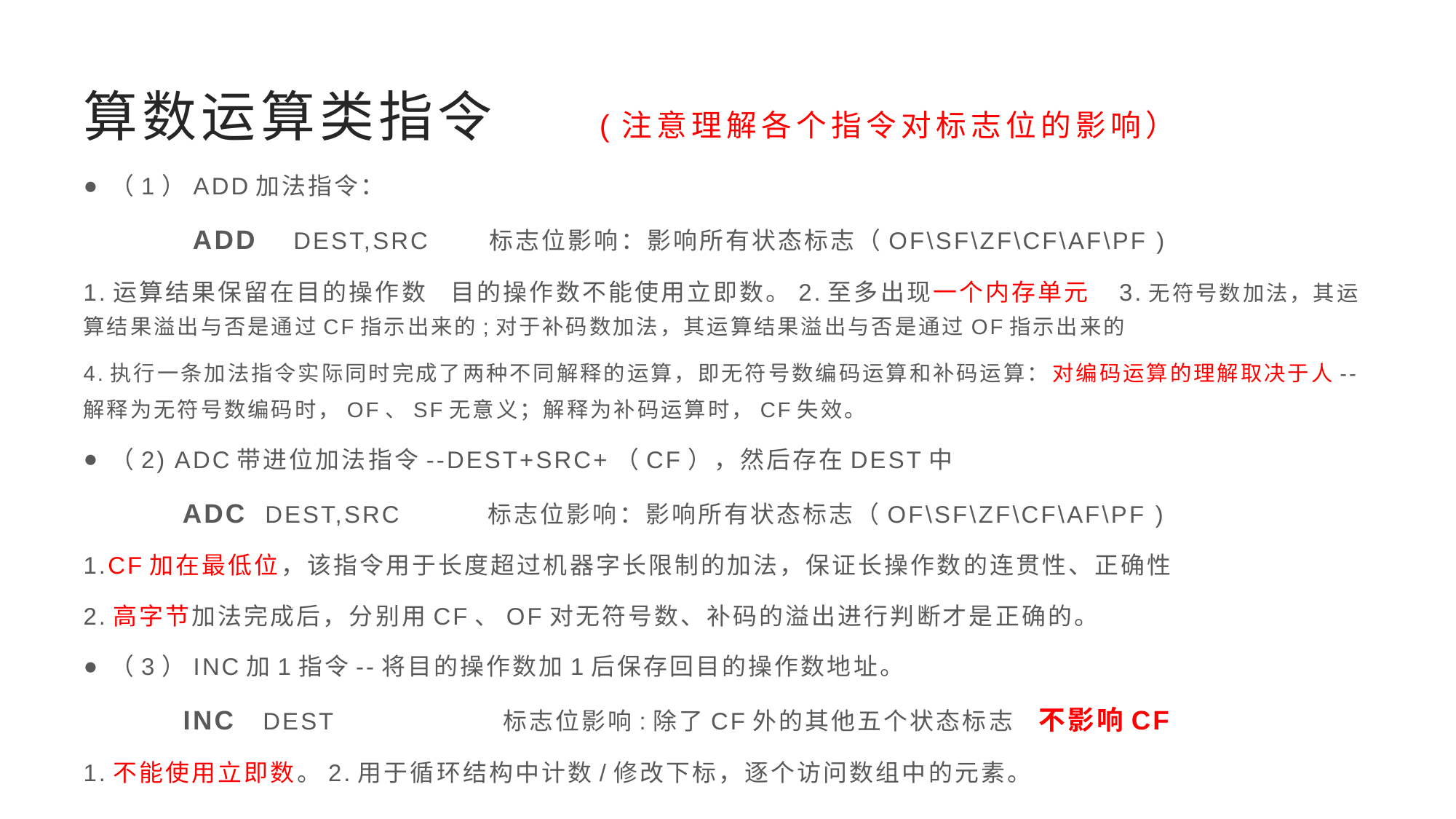

# 算数运算类指令      (注意理解各个指令对标志位的影响）
（1）ADD加法指令：
            ADD    DEST,SRC      标志位影响：影响所有状态标志（OF\SF\ZF\CF\AF\PF )
1.运算结果保留在目的操作数   目的操作数不能使用立即数。2.至多出现一个内存单元   3.无符号数加法，其运算结果溢出与否是通过CF指示出来的;对于补码数加法，其运算结果溢出与否是通过OF指示出来的
4.执行一条加法指令实际同时完成了两种不同解释的运算，即无符号数编码运算和补码运算：对编码运算的理解取决于人--解释为无符号数编码时，OF、SF无意义；解释为补码运算时，CF失效。
（2) ADC带进位加法指令--DEST+SRC+（CF），然后存在DEST中
           ADC  DEST,SRC         标志位影响：影响所有状态标志（OF\SF\ZF\CF\AF\PF )
1.CF加在最低位，该指令用于长度超过机器字长限制的加法，保证长操作数的连贯性、正确性
2.高字节加法完成后，分别用CF、OF对无符号数、补码的溢出进行判断才是正确的。
（3）INC加1指令--将目的操作数加1后保存回目的操作数地址。
           INC   DEST                  标志位影响:除了CF外的其他五个状态标志   不影响CF
1.不能使用立即数。2.用于循环结构中计数/修改下标，逐个访问数组中的元素。